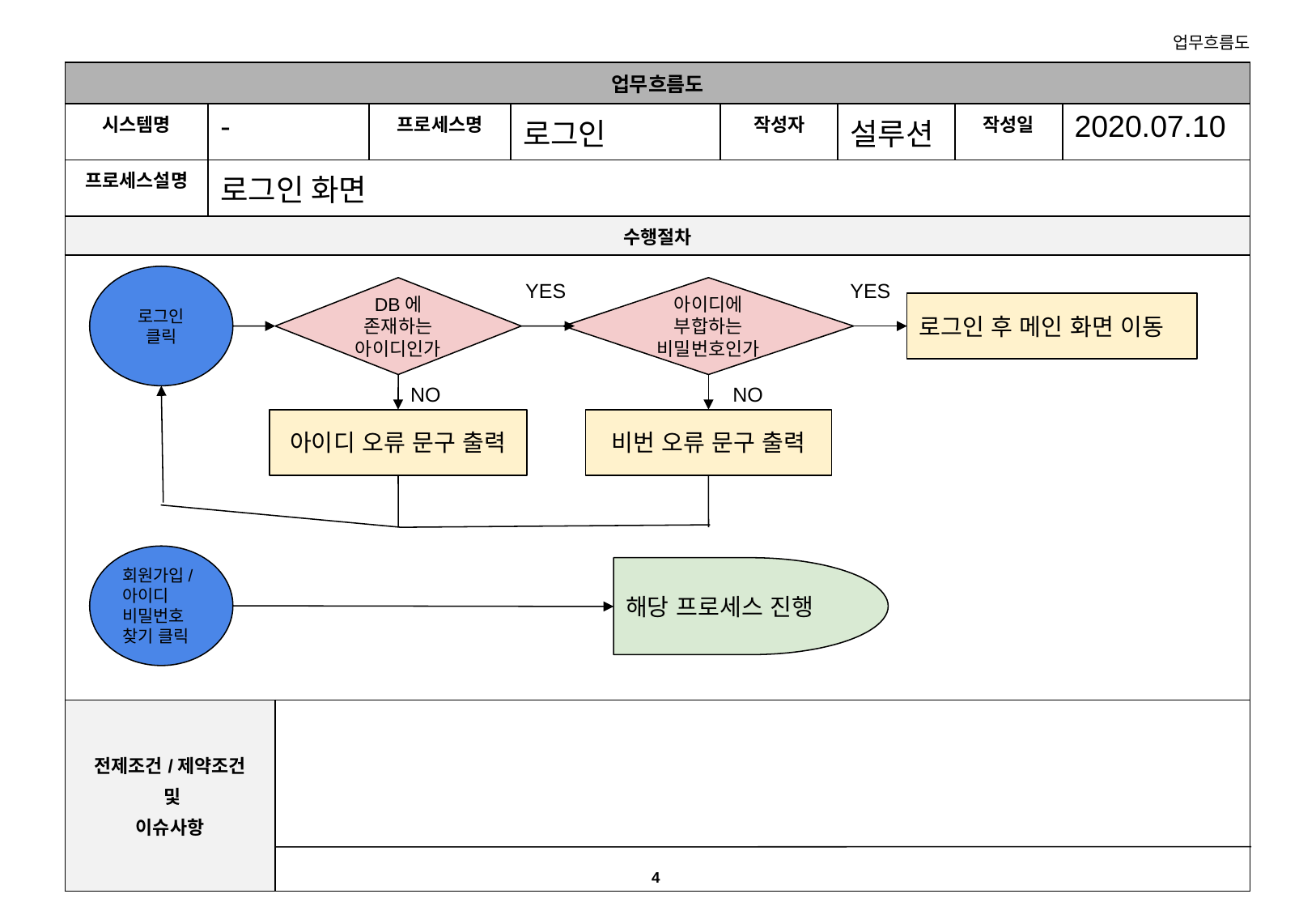

| 업무흐름도 |  |  |  |  |  |  |  |  |
| --- | --- | --- | --- | --- | --- | --- | --- | --- |
| 시스템명 | - |  | 프로세스명 | 로그인 | 작성자 | 설루션 | 작성일 | 2020.07.10 |
| 프로세스설명 | 로그인 화면 |  |  |  |  |  |  |  |
| 수행절차 |  |  |  |  |  |  |  |  |
|  |  |  |  |  |  |  |  |  |
| 전제조건/제약조건 및 이슈사항 |  |  |  |  |  |  |  |  |
로그인
클릭
YES
YES
DB에 존재하는 아이디인가
아이디에 부합하는 비밀번호인가
로그인 후 메인 화면 이동
NO
NO
아이디 오류 문구 출력
비번 오류 문구 출력
회원가입/ 아이디 비밀번호 찾기 클릭
해당 프로세스 진행